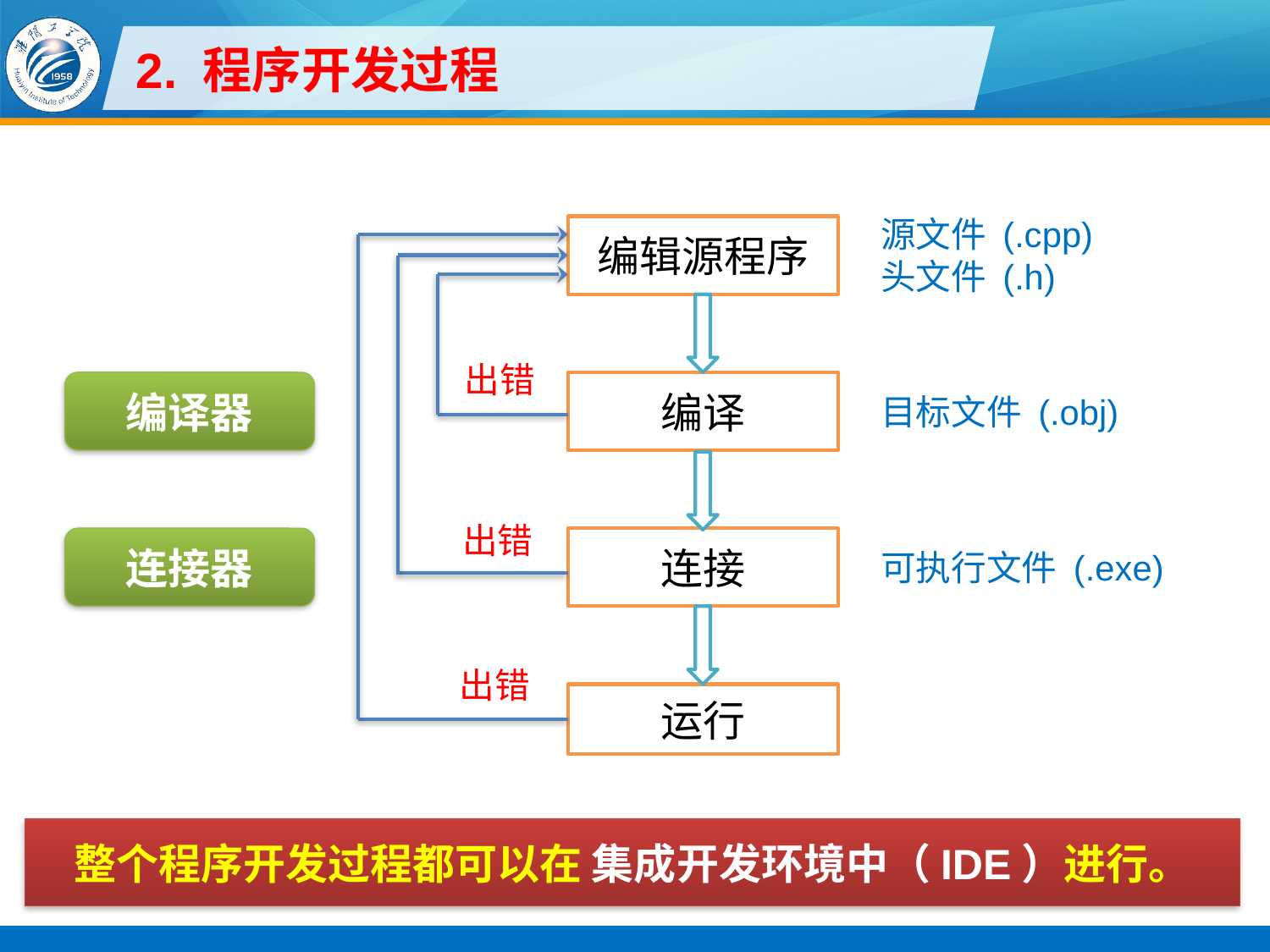

# 2. 程序开发过程
源文件 (.cpp)
头文件 (.h)
编辑源程序

出错
编译器
编译
目标文件 (.obj)

出错
连接器
连接
可执行文件 (.exe)

出错
运行
整个程序开发过程都可以在 集成开发环境中（IDE）进行。